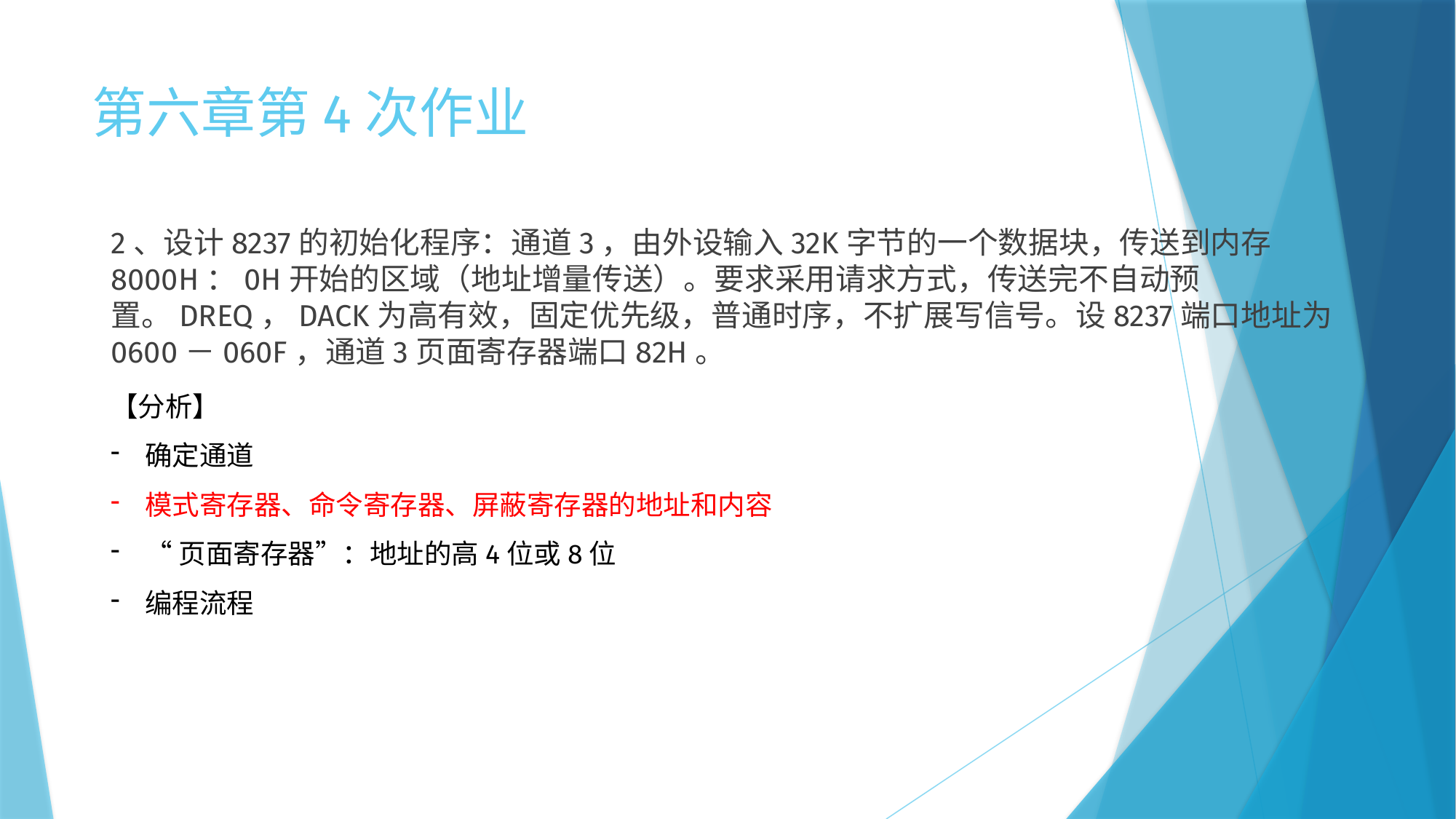

# 第六章第4次作业
2、设计8237的初始化程序：通道3，由外设输入32K字节的一个数据块，传送到内存8000H：0H开始的区域（地址增量传送）。要求采用请求方式，传送完不自动预置。DREQ，DACK为高有效，固定优先级，普通时序，不扩展写信号。设8237端口地址为0600－060F，通道3页面寄存器端口82H。
【分析】
确定通道
模式寄存器、命令寄存器、屏蔽寄存器的地址和内容
“页面寄存器”：地址的高4位或8位
编程流程